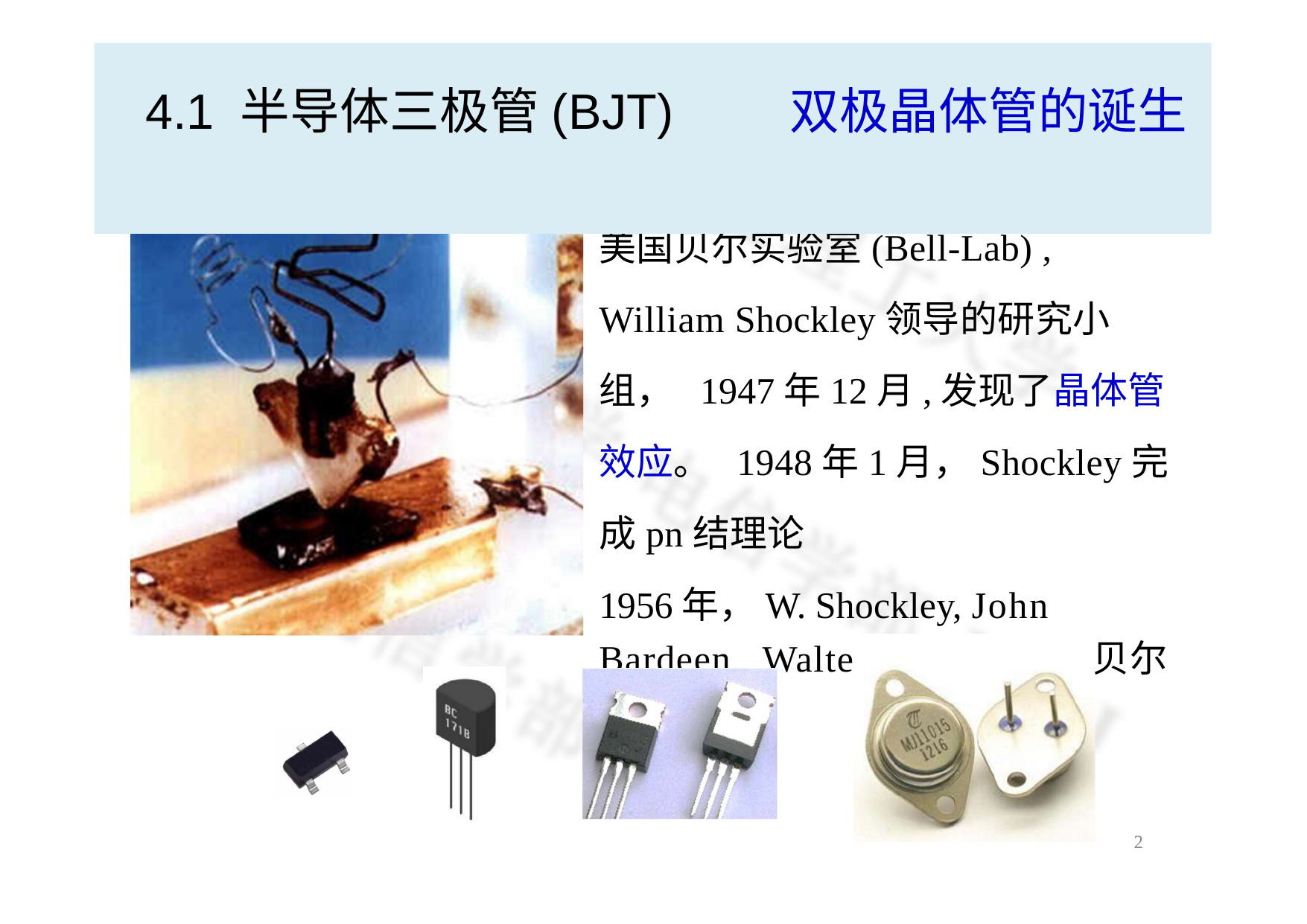

# 4.1 半导体三极管(BJT)	双极晶体管的诞生
美国贝尔实验室(Bell-Lab) ,  William Shockley领导的研究小组，  1947年12月,发现了晶体管效应。  1948年1月，Shockley完成pn结理论
1956年，W. Shockley, John Bardeen,  Walter Brattain获诺贝尔物理奖

2